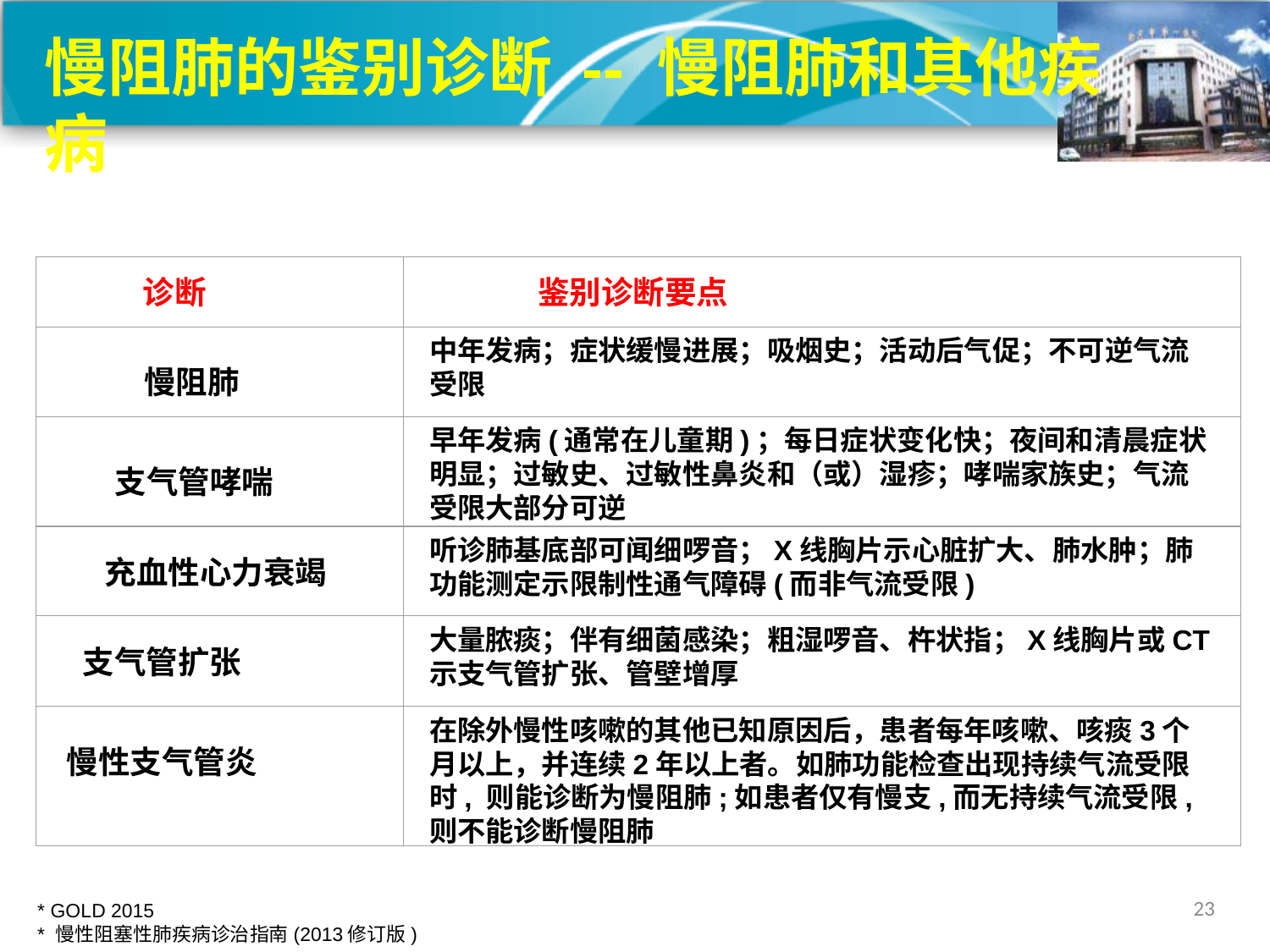

慢阻肺的鉴别诊断 -- 慢阻肺和其他疾病

    诊断

                   鉴别诊断要点

慢阻肺

中年发病；症状缓慢进展；吸烟史；活动后气促；不可逆气流受限

支气管哮喘

早年发病(通常在儿童期)；每日症状变化快；夜间和清晨症状明显；过敏史、过敏性鼻炎和（或）湿疹；哮喘家族史；气流受限大部分可逆

充血性心力衰竭

听诊肺基底部可闻细啰音；X线胸片示心脏扩大、肺水肿；肺功能测定示限制性通气障碍(而非气流受限)

支气管扩张

大量脓痰；伴有细菌感染；粗湿啰音、杵状指；X线胸片或CT示支气管扩张、管壁增厚

在除外慢性咳嗽的其他已知原因后，患者每年咳嗽、咳痰3个月以上，并连续2年以上者。如肺功能检查出现持续气流受限时, 则能诊断为慢阻肺;如患者仅有慢支,而无持续气流受限,则不能诊断慢阻肺

慢性支气管炎

23
* GOLD 2015
* 慢性阻塞性肺疾病诊治指南(2013修订版)